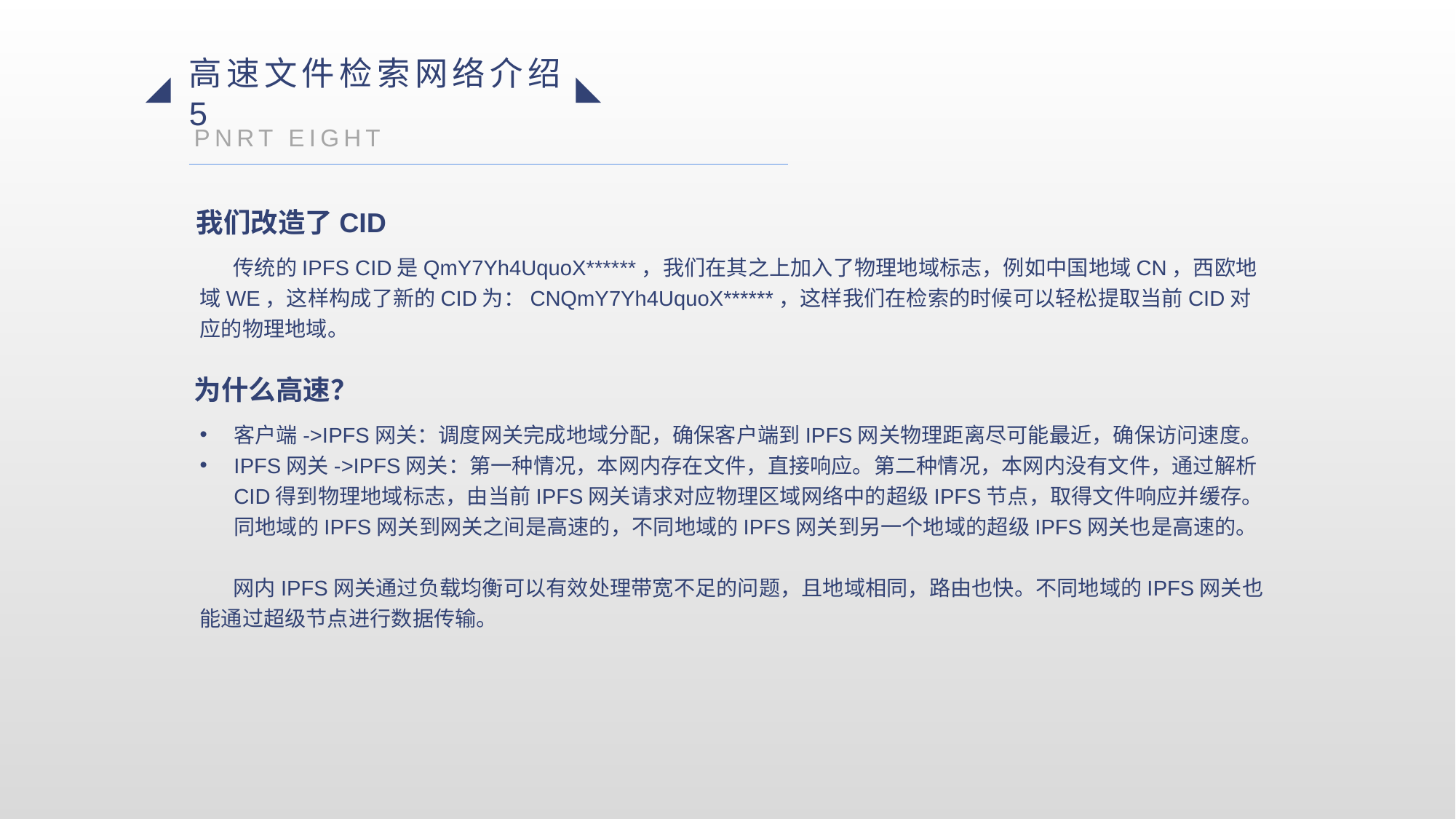

高速文件检索网络介绍5

PNRT EIGHT
我们改造了CID
      传统的IPFS CID是QmY7Yh4UquoX******，我们在其之上加入了物理地域标志，例如中国地域CN，西欧地域WE，这样构成了新的CID为：CNQmY7Yh4UquoX******，这样我们在检索的时候可以轻松提取当前CID对应的物理地域。
为什么高速？
客户端->IPFS网关：调度网关完成地域分配，确保客户端到IPFS网关物理距离尽可能最近，确保访问速度。
IPFS网关->IPFS网关：第一种情况，本网内存在文件，直接响应。第二种情况，本网内没有文件，通过解析CID得到物理地域标志，由当前IPFS网关请求对应物理区域网络中的超级IPFS节点，取得文件响应并缓存。同地域的IPFS网关到网关之间是高速的，不同地域的IPFS网关到另一个地域的超级IPFS网关也是高速的。

      网内IPFS网关通过负载均衡可以有效处理带宽不足的问题，且地域相同，路由也快。不同地域的IPFS网关也能通过超级节点进行数据传输。